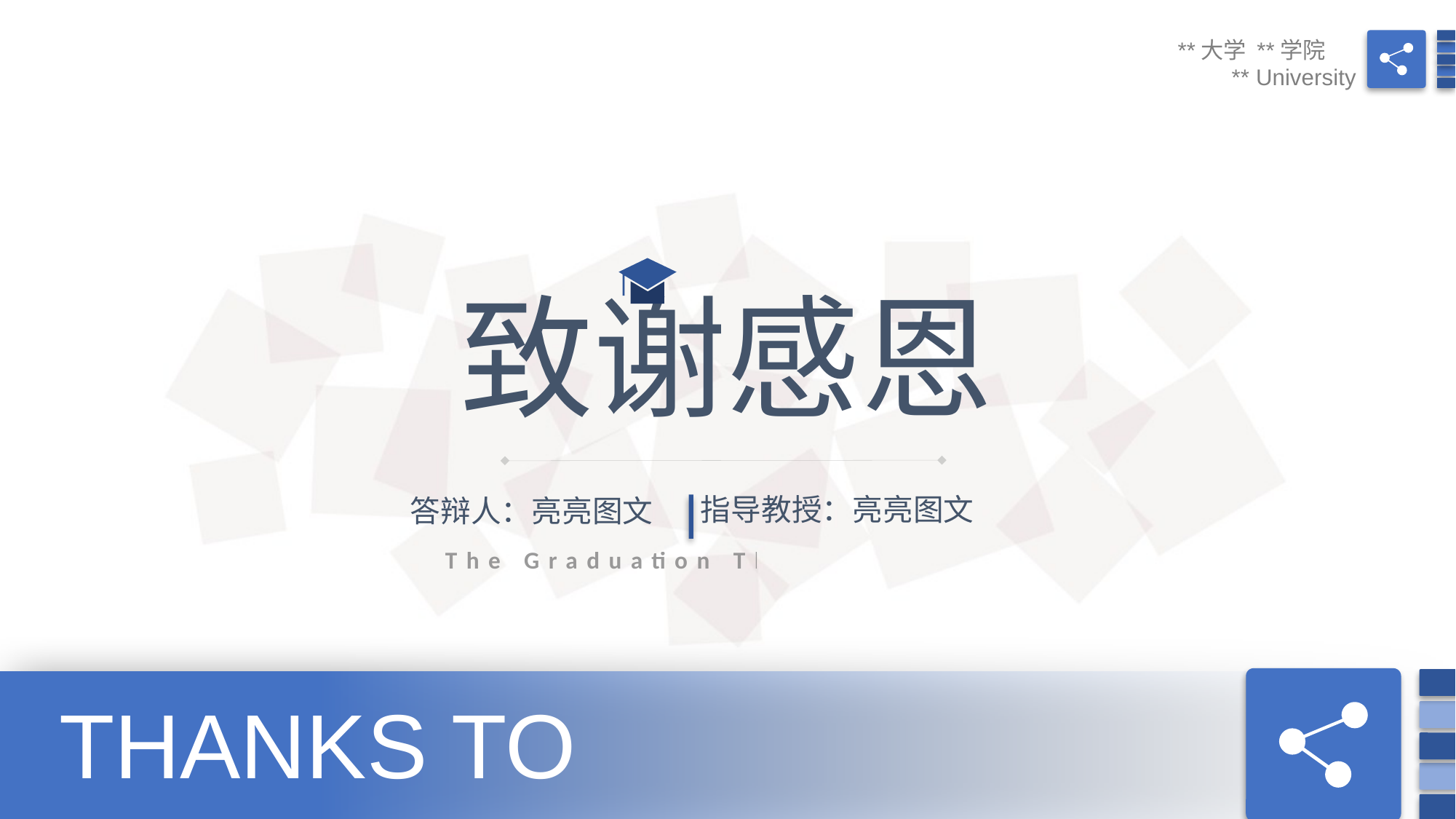

**大学 **学院
** University

致谢感恩
指导教授：亮亮图文
答辩人：亮亮图文

The Graduation Thesis Defense

THANKS TO